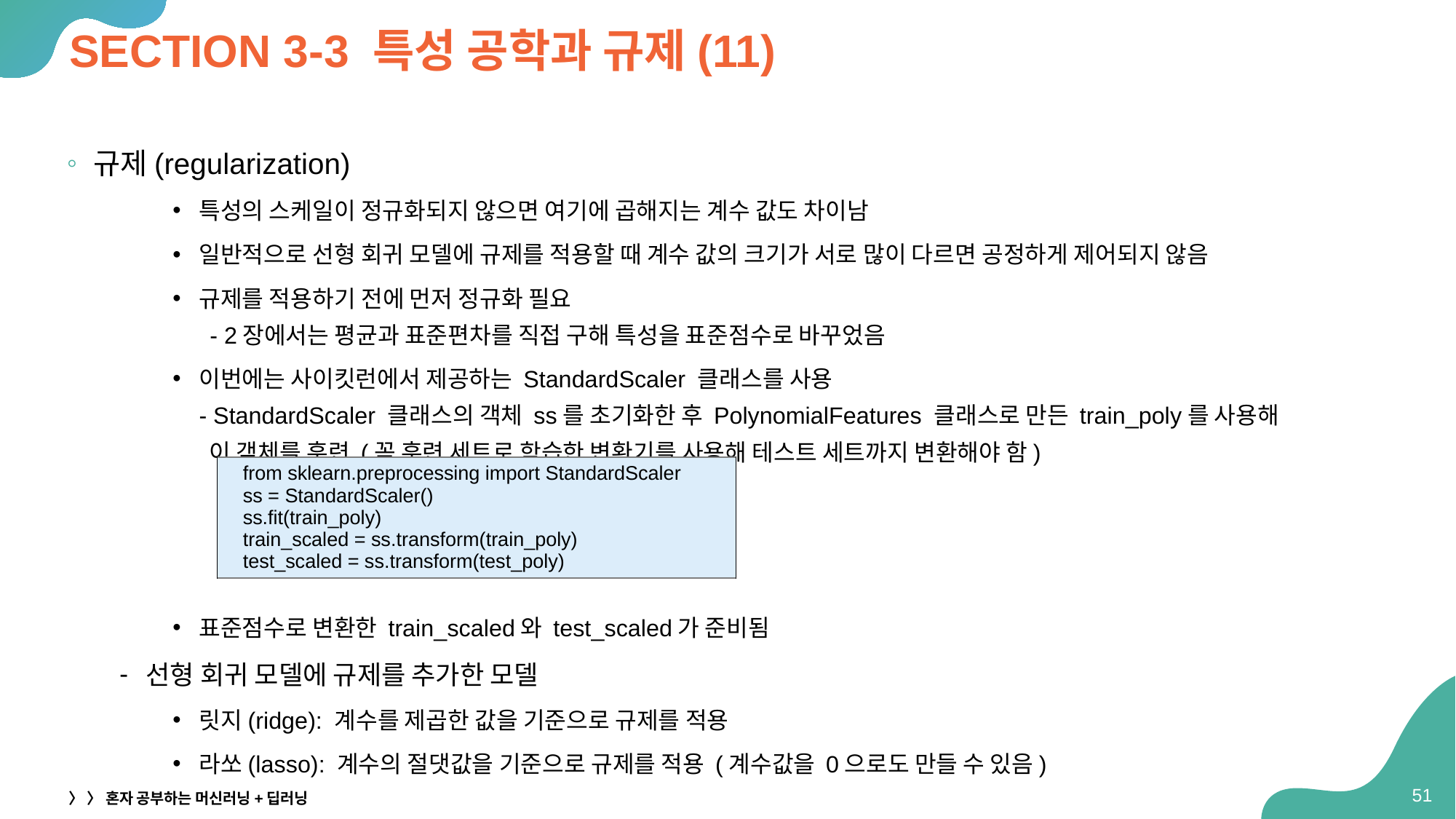

# SECTION 3-3 특성 공학과 규제(11)
규제(regularization)
특성의 스케일이 정규화되지 않으면 여기에 곱해지는 계수 값도 차이남
일반적으로 선형 회귀 모델에 규제를 적용할 때 계수 값의 크기가 서로 많이 다르면 공정하게 제어되지 않음
규제를 적용하기 전에 먼저 정규화 필요
 - 2장에서는 평균과 표준편차를 직접 구해 특성을 표준점수로 바꾸었음
이번에는 사이킷런에서 제공하는 StandardScaler 클래스를 사용
- StandardScaler 클래스의 객체 ss를 초기화한 후 PolynomialFeatures 클래스로 만든 train_poly를 사용해
  이 객체를 훈련 (꼭 훈련 세트로 학습한 변환기를 사용해 테스트 세트까지 변환해야 함)

표준점수로 변환한 train_scaled와 test_scaled가 준비됨
선형 회귀 모델에 규제를 추가한 모델
릿지(ridge): 계수를 제곱한 값을 기준으로 규제를 적용
라쏘(lasso): 계수의 절댓값을 기준으로 규제를 적용 (계수값을 0으로도 만들 수 있음)

| from sklearn.preprocessing import StandardScaler ss = StandardScaler() ss.fit(train\_poly) train\_scaled = ss.transform(train\_poly) test\_scaled = ss.transform(test\_poly) |
| --- |
51
〉 〉 혼자 공부하는 머신러닝+딥러닝